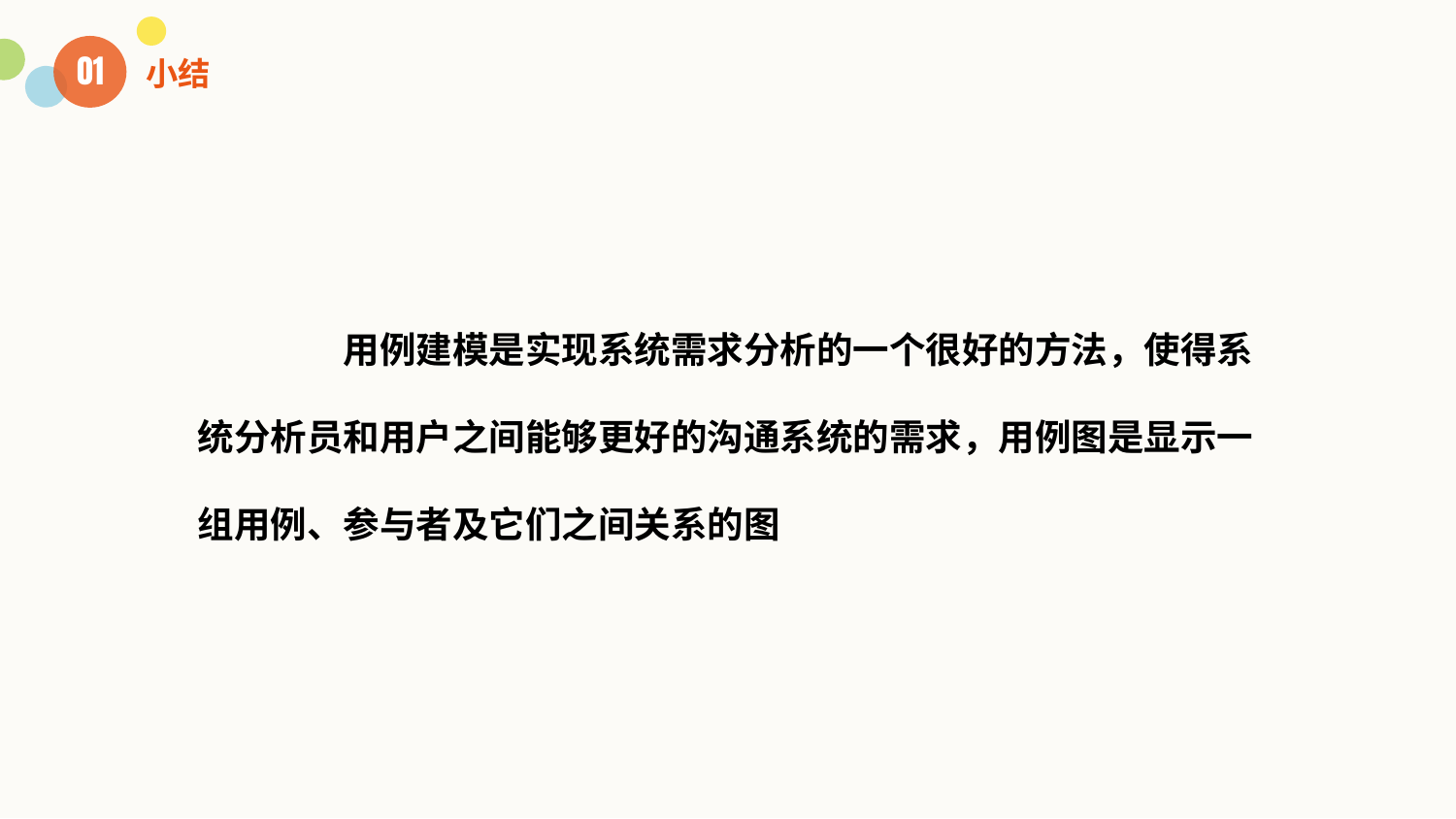

01
小结

	用例建模是实现系统需求分析的一个很好的方法，使得系统分析员和用户之间能够更好的沟通系统的需求，用例图是显示一组用例、参与者及它们之间关系的图